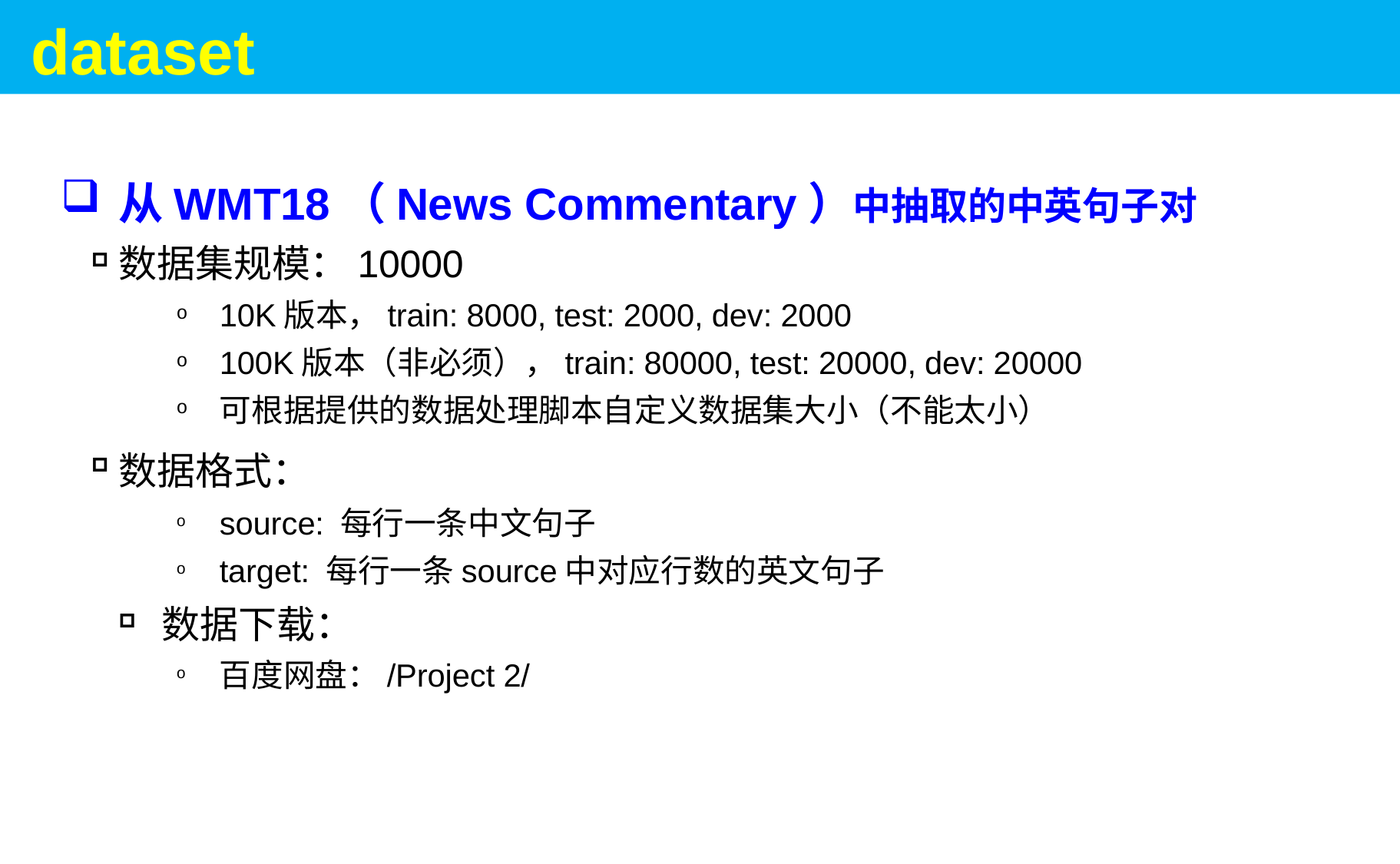

dataset
从WMT18（News Commentary）中抽取的中英句子对
数据集规模：10000
10K版本，train: 8000, test: 2000, dev: 2000
100K版本（非必须），train: 80000, test: 20000, dev: 20000
可根据提供的数据处理脚本自定义数据集大小（不能太小）
数据格式：
source: 每行一条中文句子
target: 每行一条source中对应行数的英文句子
数据下载：
百度网盘：/Project 2/